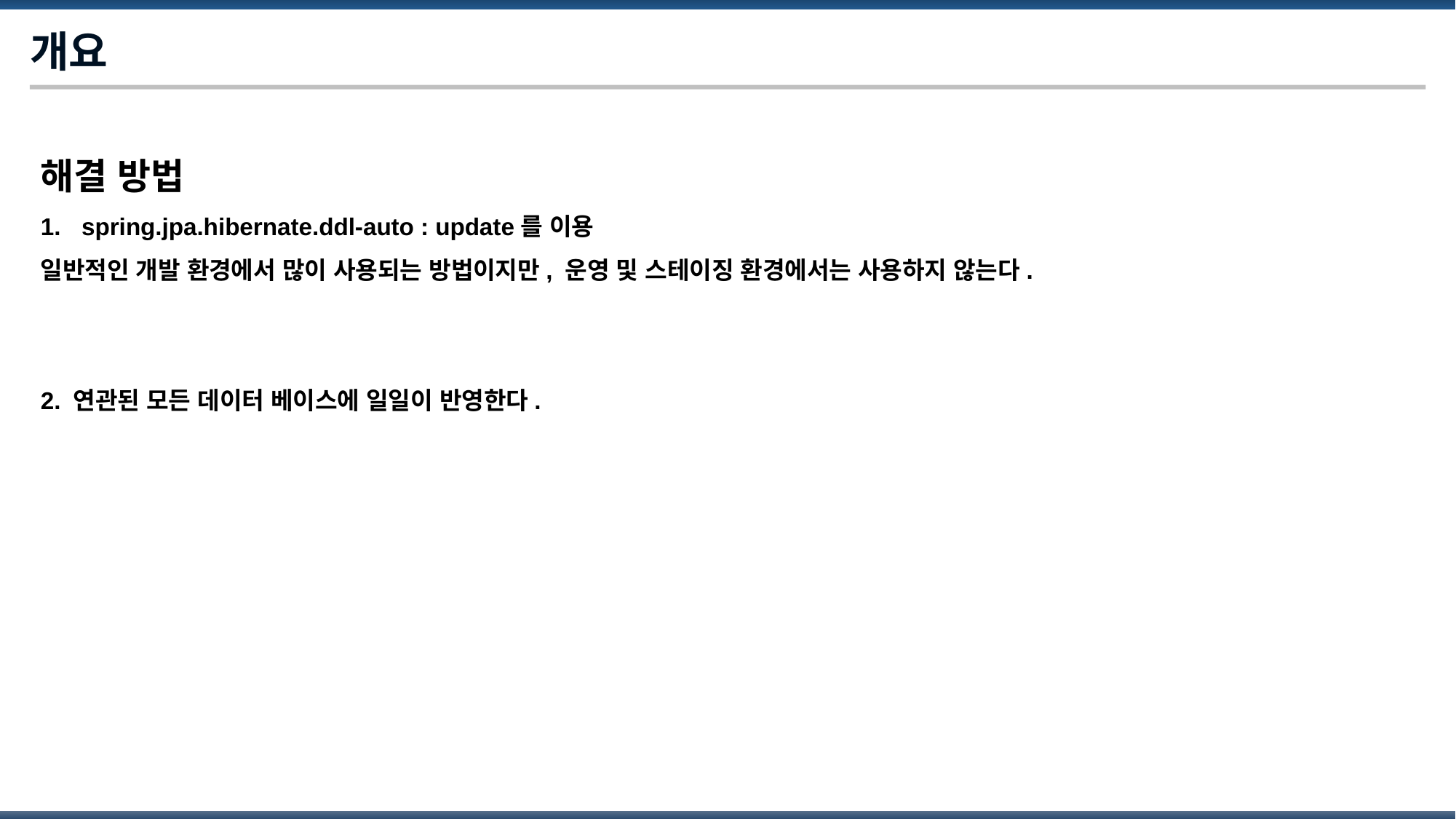

# 개요
해결 방법
spring.jpa.hibernate.ddl-auto : update를 이용
일반적인 개발 환경에서 많이 사용되는 방법이지만, 운영 및 스테이징 환경에서는 사용하지 않는다.

2. 연관된 모든 데이터 베이스에 일일이 반영한다.